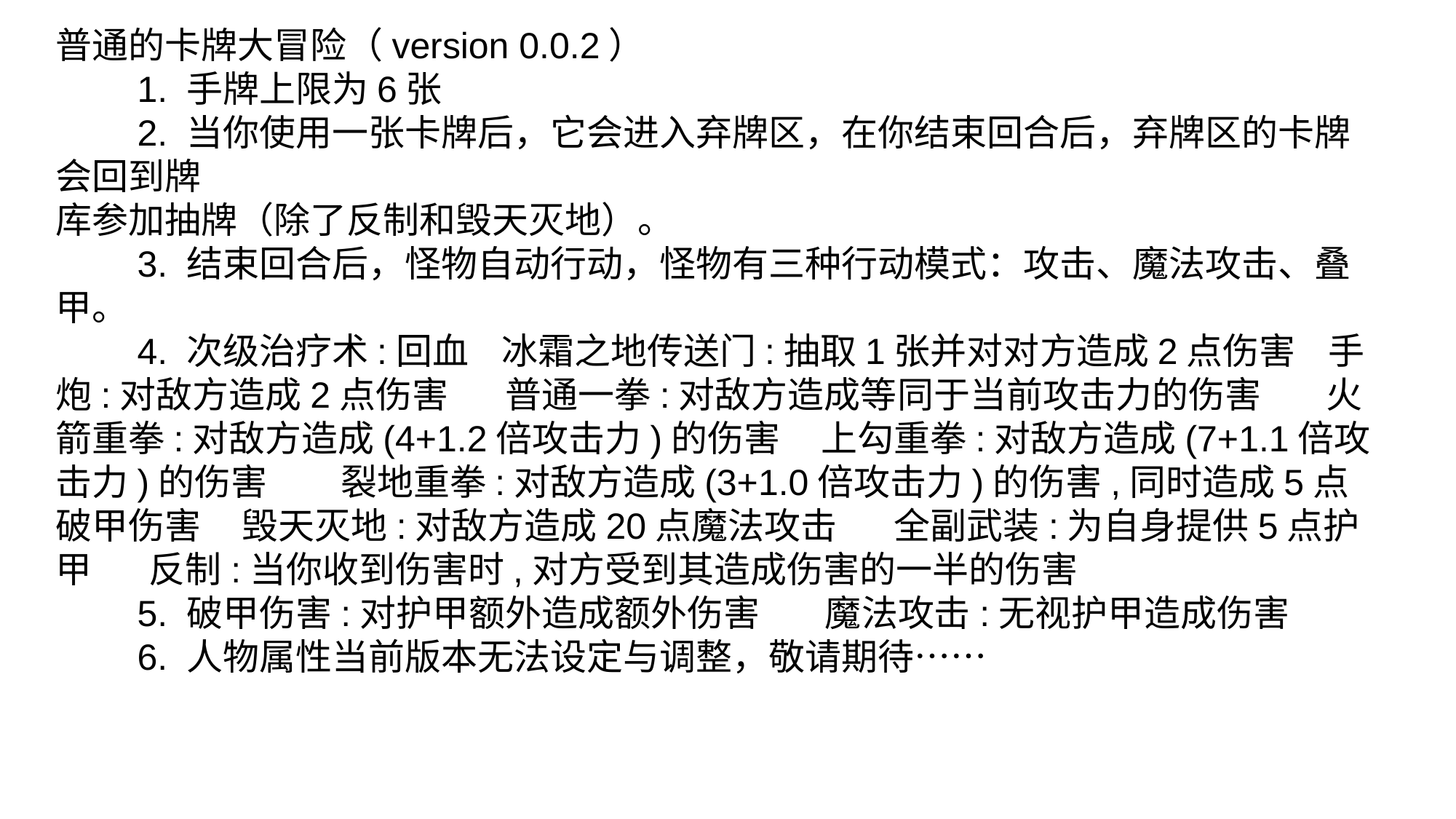

普通的卡牌大冒险（version 0.0.2）
        1. 手牌上限为6张
        2. 当你使用一张卡牌后，它会进入弃牌区，在你结束回合后，弃牌区的卡牌会回到牌
库参加抽牌（除了反制和毁天灭地）。
        3. 结束回合后，怪物自动行动，怪物有三种行动模式：攻击、魔法攻击、叠甲。
        4. 次级治疗术:回血    冰霜之地传送门:抽取1张并对对方造成2点伤害    手炮:对敌方造成2点伤害       普通一拳:对敌方造成等同于当前攻击力的伤害        火箭重拳:对敌方造成(4+1.2倍攻击力)的伤害     上勾重拳:对敌方造成(7+1.1倍攻击力)的伤害         裂地重拳:对敌方造成(3+1.0倍攻击力)的伤害,同时造成5点破甲伤害     毁天灭地:对敌方造成20点魔法攻击       全副武装:为自身提供5点护甲       反制:当你收到伤害时,对方受到其造成伤害的一半的伤害
        5. 破甲伤害:对护甲额外造成额外伤害        魔法攻击:无视护甲造成伤害
        6. 人物属性当前版本无法设定与调整，敬请期待……